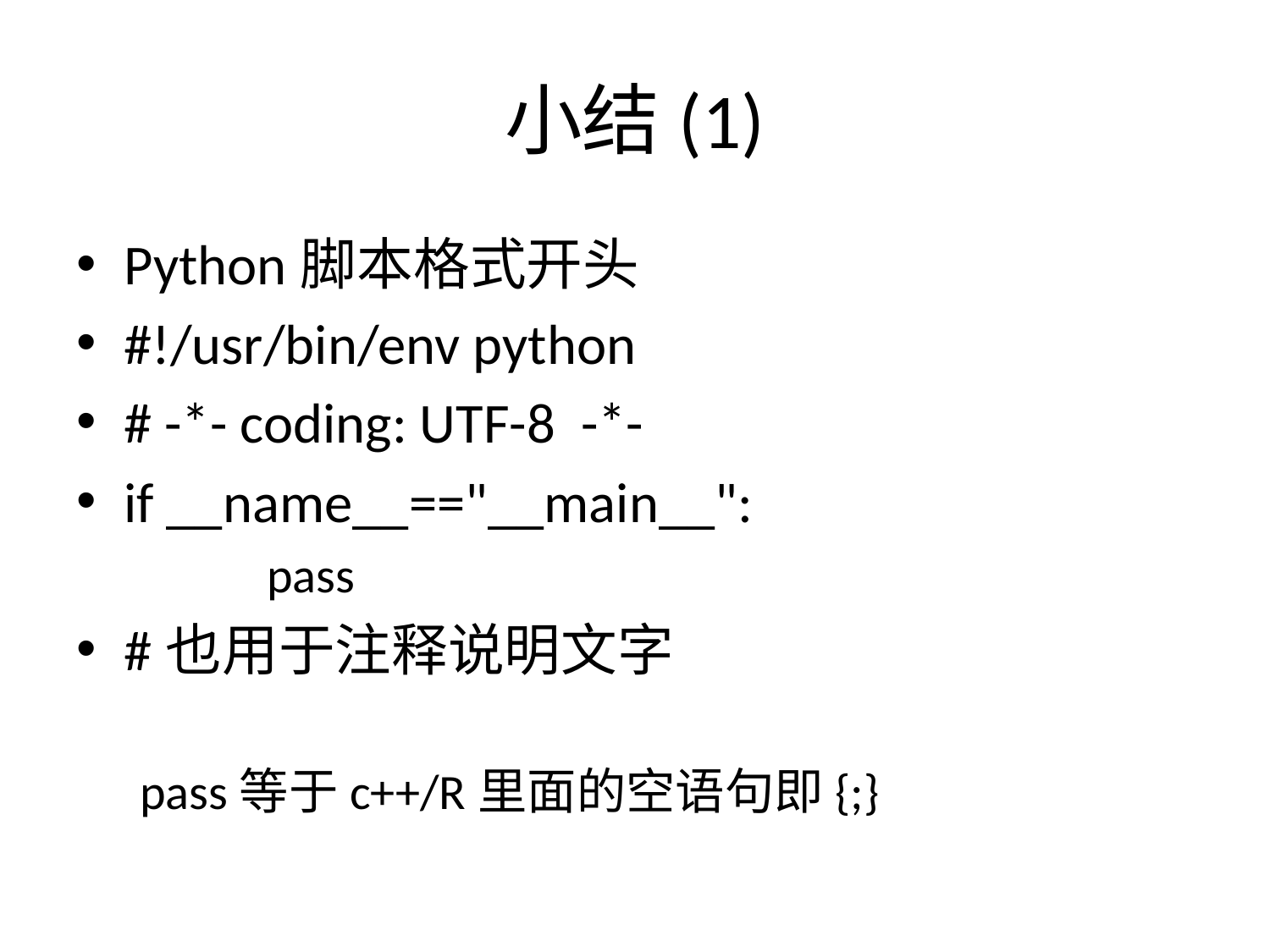

# 小结(1)
Python脚本格式开头
#!/usr/bin/env python
# -*- coding: UTF-8  -*-
if __name__=="__main__":
	pass
#也用于注释说明文字

pass等于c++/R里面的空语句即{;}